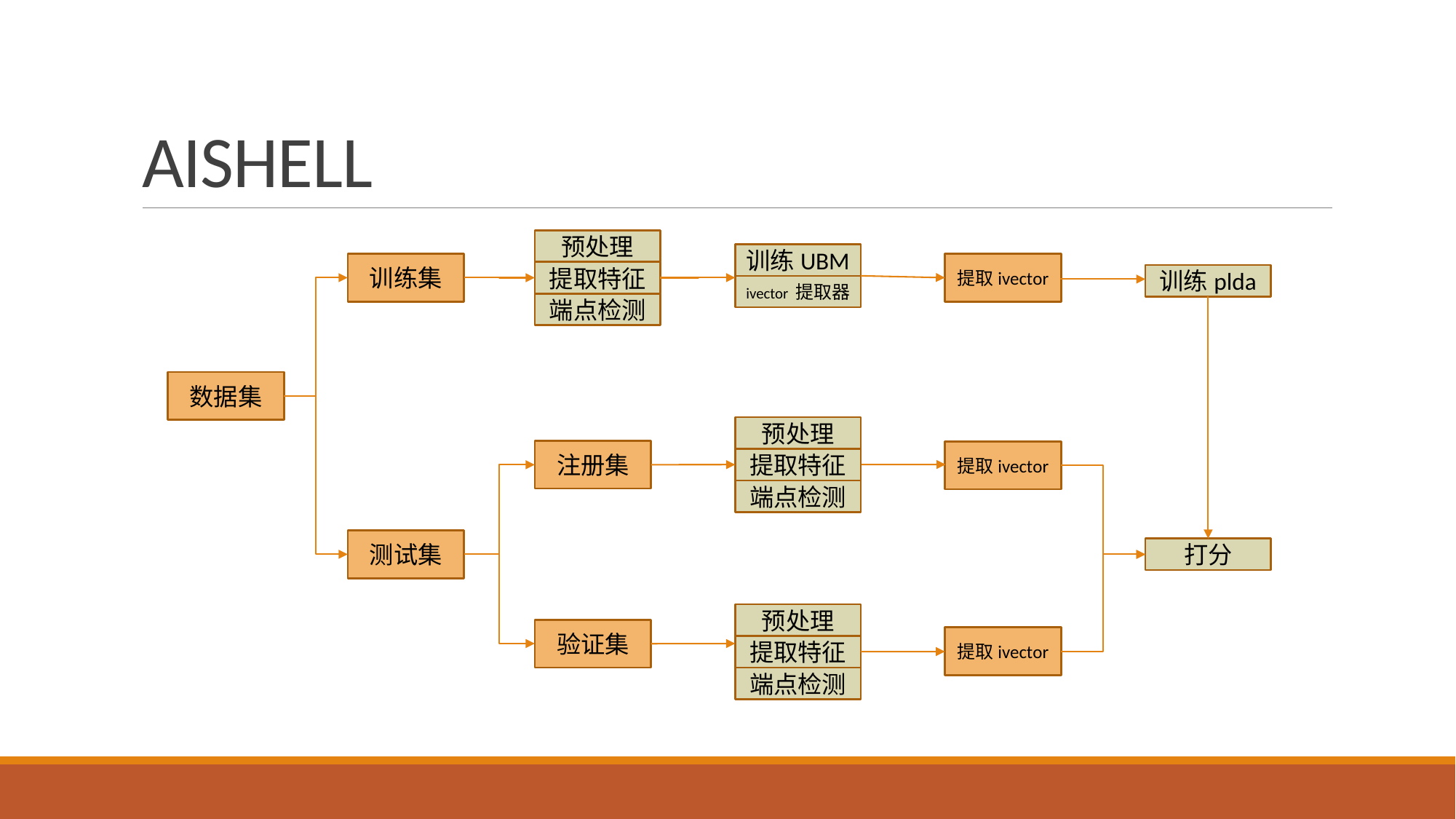

# AISHELL
预处理
训练UBM
训练集
提取ivector
提取特征
训练plda
ivector 提取器
端点检测
数据集
预处理
注册集
提取ivector
提取特征
端点检测
测试集
打分
预处理
验证集
提取ivector
提取特征
端点检测